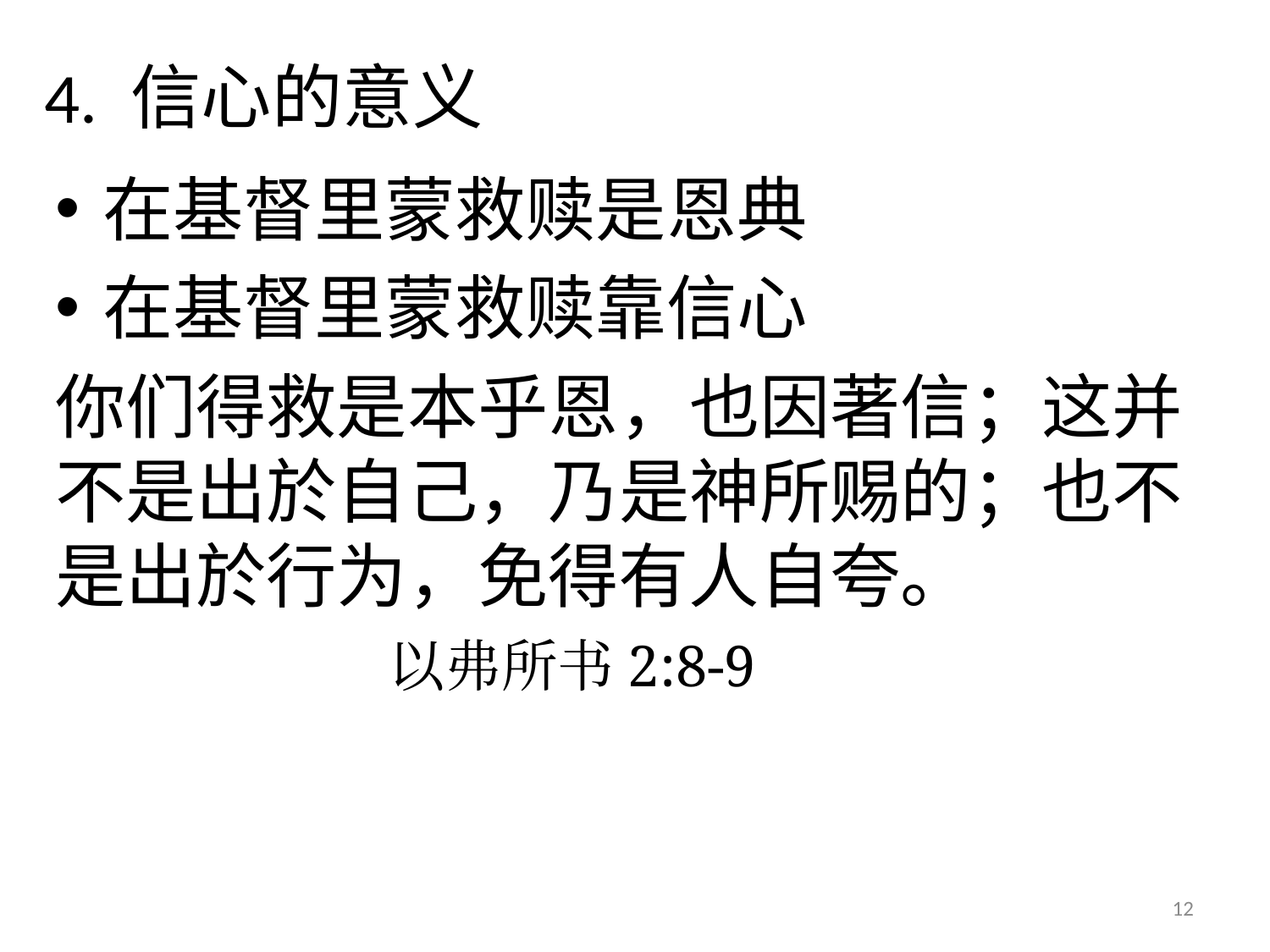

# 4. 信心的意义
在基督里蒙救赎是恩典
在基督里蒙救赎靠信心
你们得救是本乎恩，也因著信；这并不是出於自己，乃是神所赐的；也不是出於行为，免得有人自夸。
                     以弗所书2:8-9
12